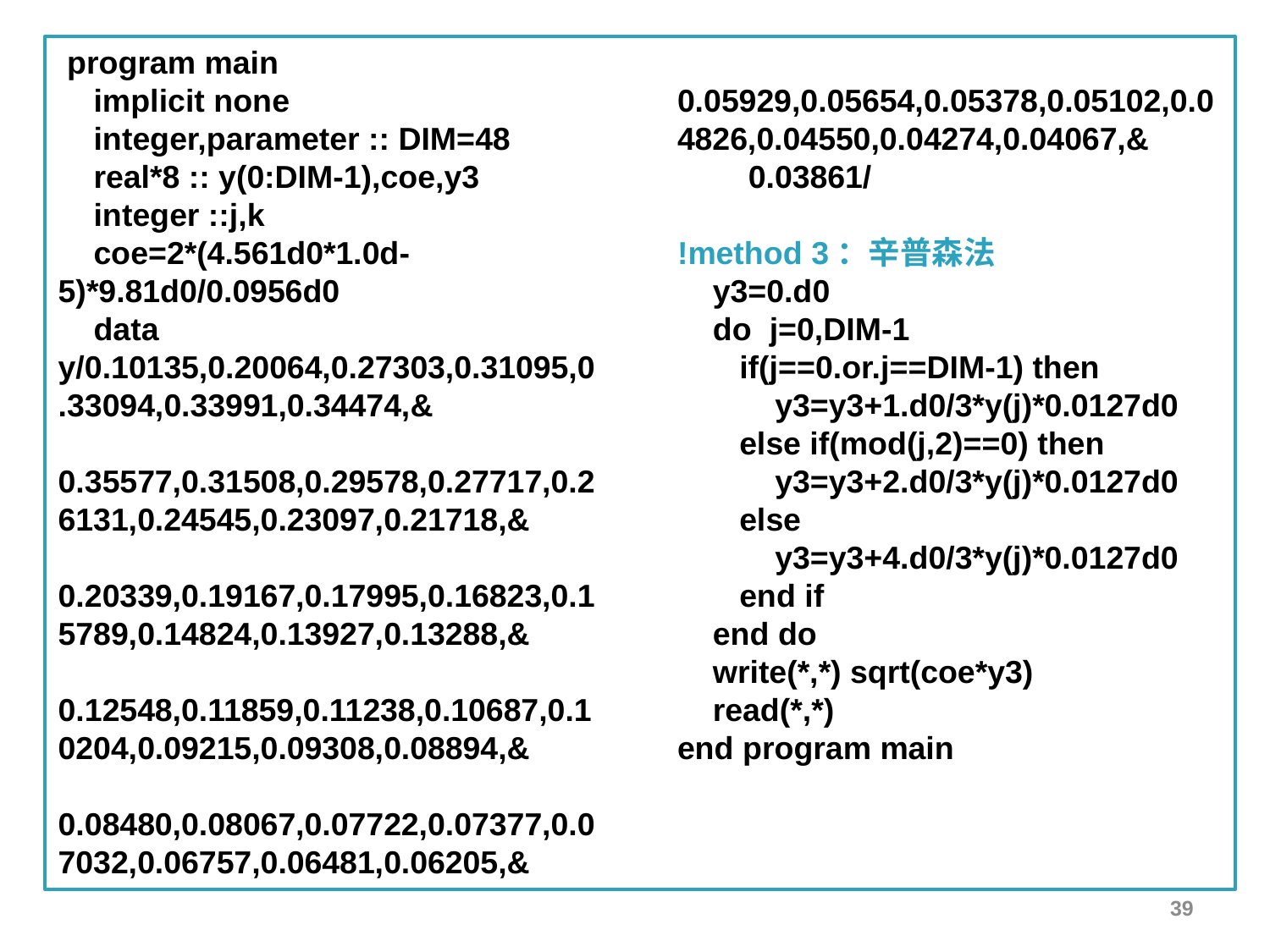

program main
    implicit none
    integer,parameter :: DIM=48
    real*8 :: y(0:DIM-1),coe,y3
    integer ::j,k
    coe=2*(4.561d0*1.0d-5)*9.81d0/0.0956d0
    data y/0.10135,0.20064,0.27303,0.31095,0.33094,0.33991,0.34474,&
        0.35577,0.31508,0.29578,0.27717,0.26131,0.24545,0.23097,0.21718,&
        0.20339,0.19167,0.17995,0.16823,0.15789,0.14824,0.13927,0.13288,&
        0.12548,0.11859,0.11238,0.10687,0.10204,0.09215,0.09308,0.08894,&
        0.08480,0.08067,0.07722,0.07377,0.07032,0.06757,0.06481,0.06205,&
        0.05929,0.05654,0.05378,0.05102,0.04826,0.04550,0.04274,0.04067,&
        0.03861/

!method 3：辛普森法
    y3=0.d0
    do  j=0,DIM-1
       if(j==0.or.j==DIM-1) then
           y3=y3+1.d0/3*y(j)*0.0127d0
       else if(mod(j,2)==0) then
           y3=y3+2.d0/3*y(j)*0.0127d0
       else
           y3=y3+4.d0/3*y(j)*0.0127d0
       end if
    end do
    write(*,*) sqrt(coe*y3)
    read(*,*)
end program main
39